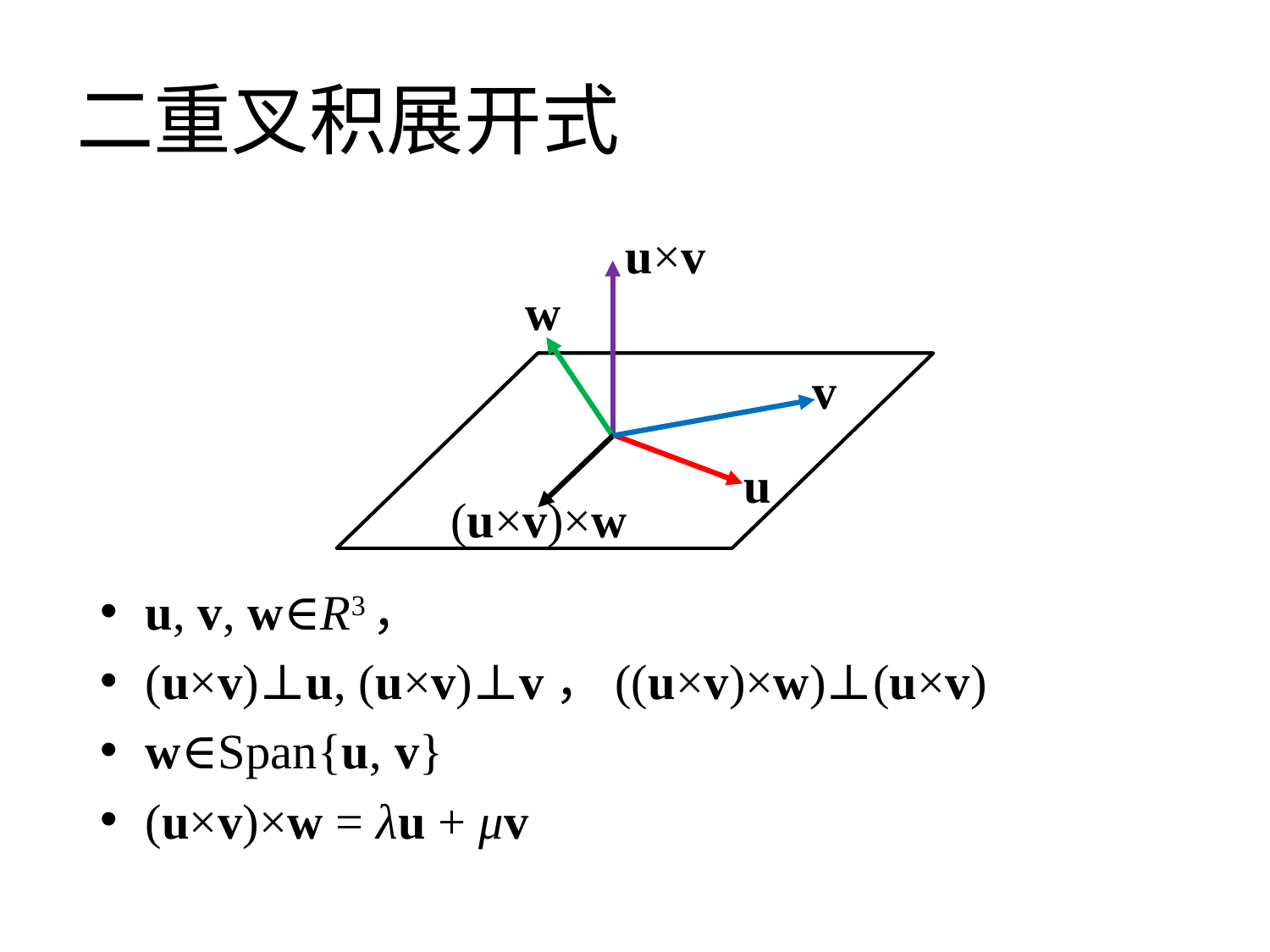

# 二重叉积展开式
u×v
w

v
u
(u×v)×w
u, v, w∈R3，
(u×v)⊥u, (u×v)⊥v，((u×v)×w)⊥(u×v)
w∈Span{u, v}
(u×v)×w = λu + μv